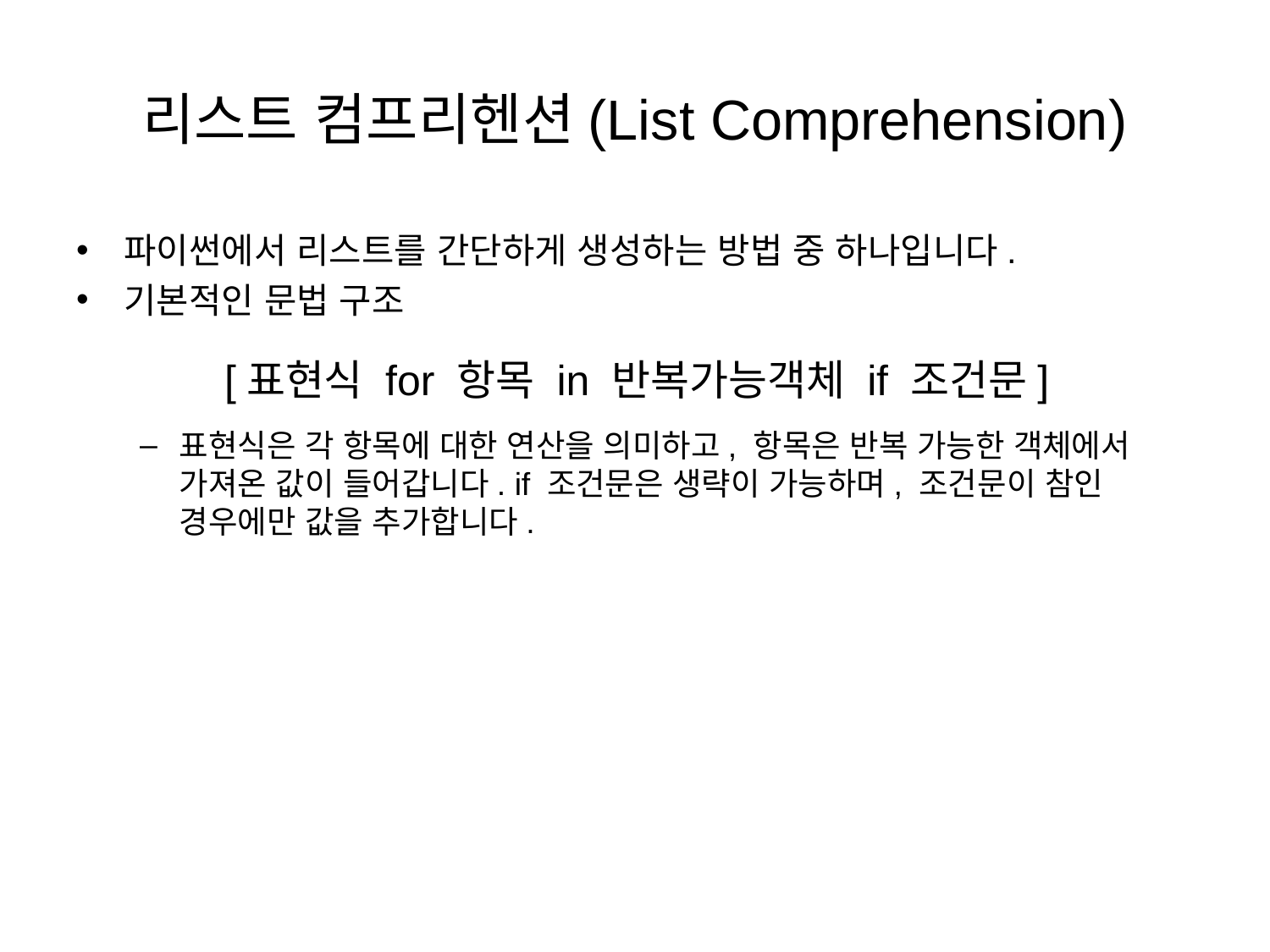

# 리스트 컴프리헨션(List Comprehension)
파이썬에서 리스트를 간단하게 생성하는 방법 중 하나입니다.
기본적인 문법 구조

표현식은 각 항목에 대한 연산을 의미하고, 항목은 반복 가능한 객체에서 가져온 값이 들어갑니다. if 조건문은 생략이 가능하며, 조건문이 참인 경우에만 값을 추가합니다.
[표현식 for 항목 in 반복가능객체 if 조건문]